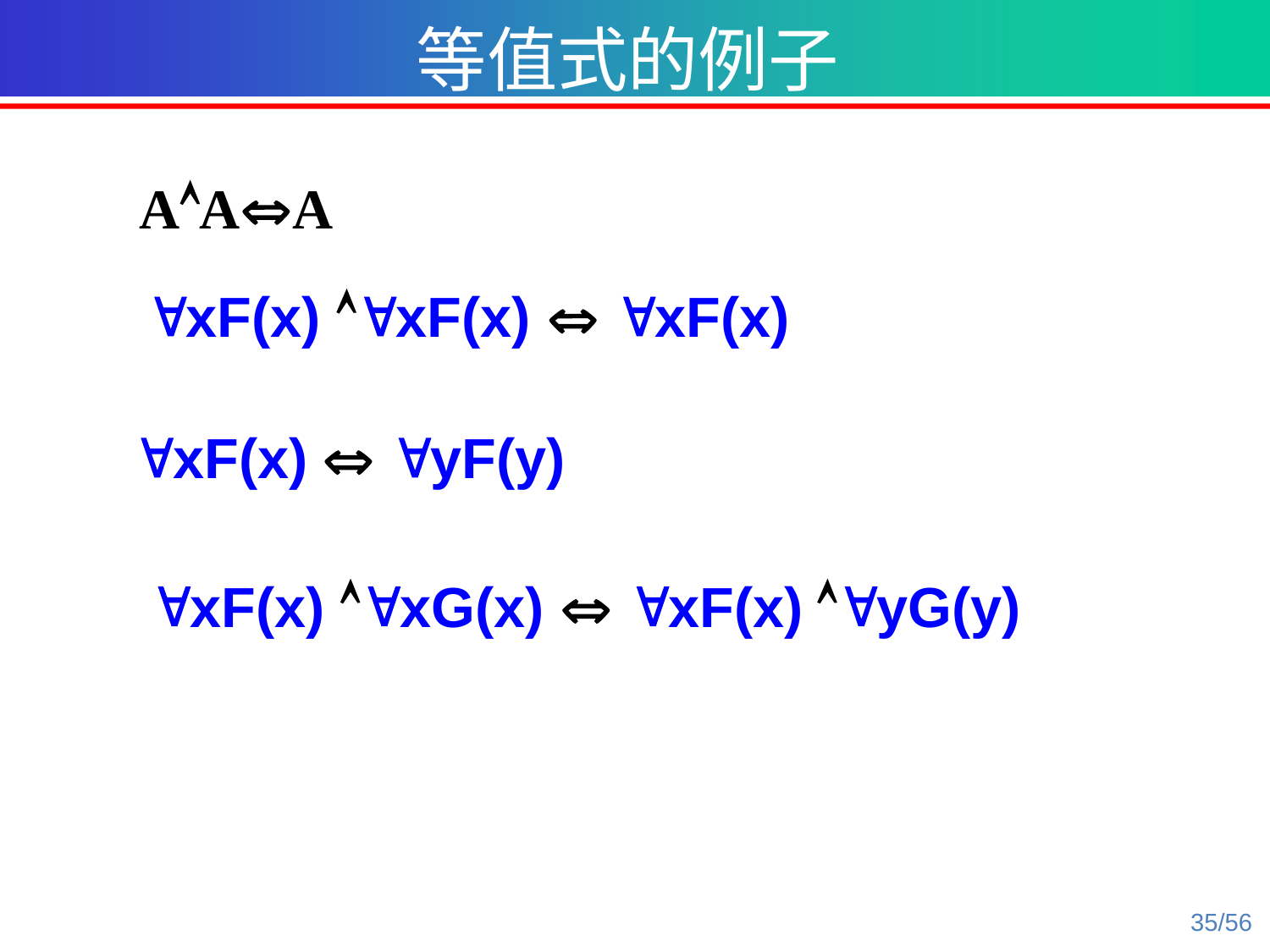

等值式的例子
A∧A⇔A
∀xF(x) ∧∀xF(x) ⇔ ∀xF(x)
∀xF(x) ⇔ ∀yF(y)
∀xF(x) ∧∀xG(x) ⇔ ∀xF(x) ∧∀yG(y)
35/56